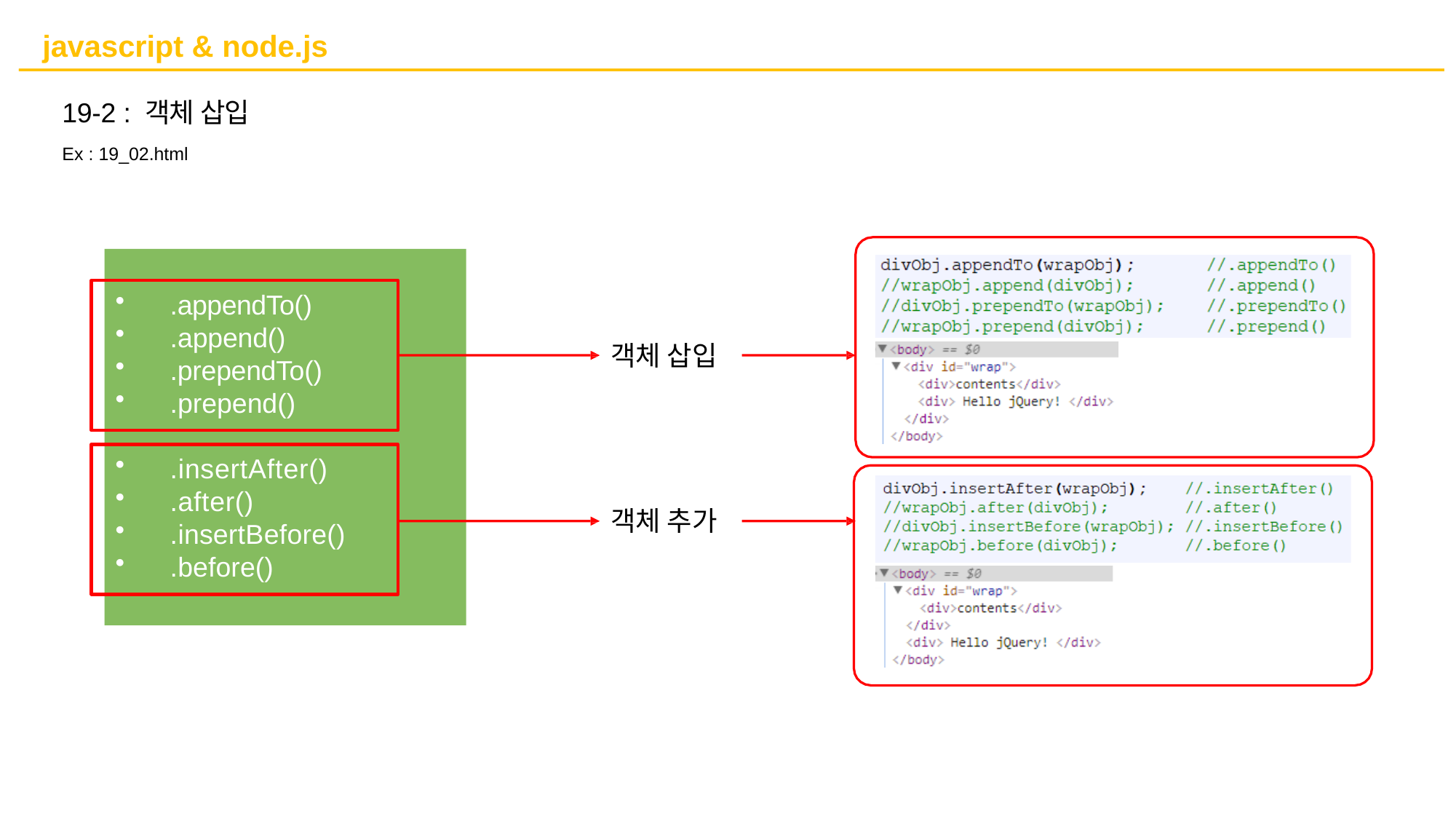

# javascript & node.js

19-2 : 객체 삽입
Ex : 19_02.html

.appendTo()
.append()
.prependTo()
.prepend()
객체 삽입

.insertAfter()
.after()
.insertBefore()
.before()

객체 추가